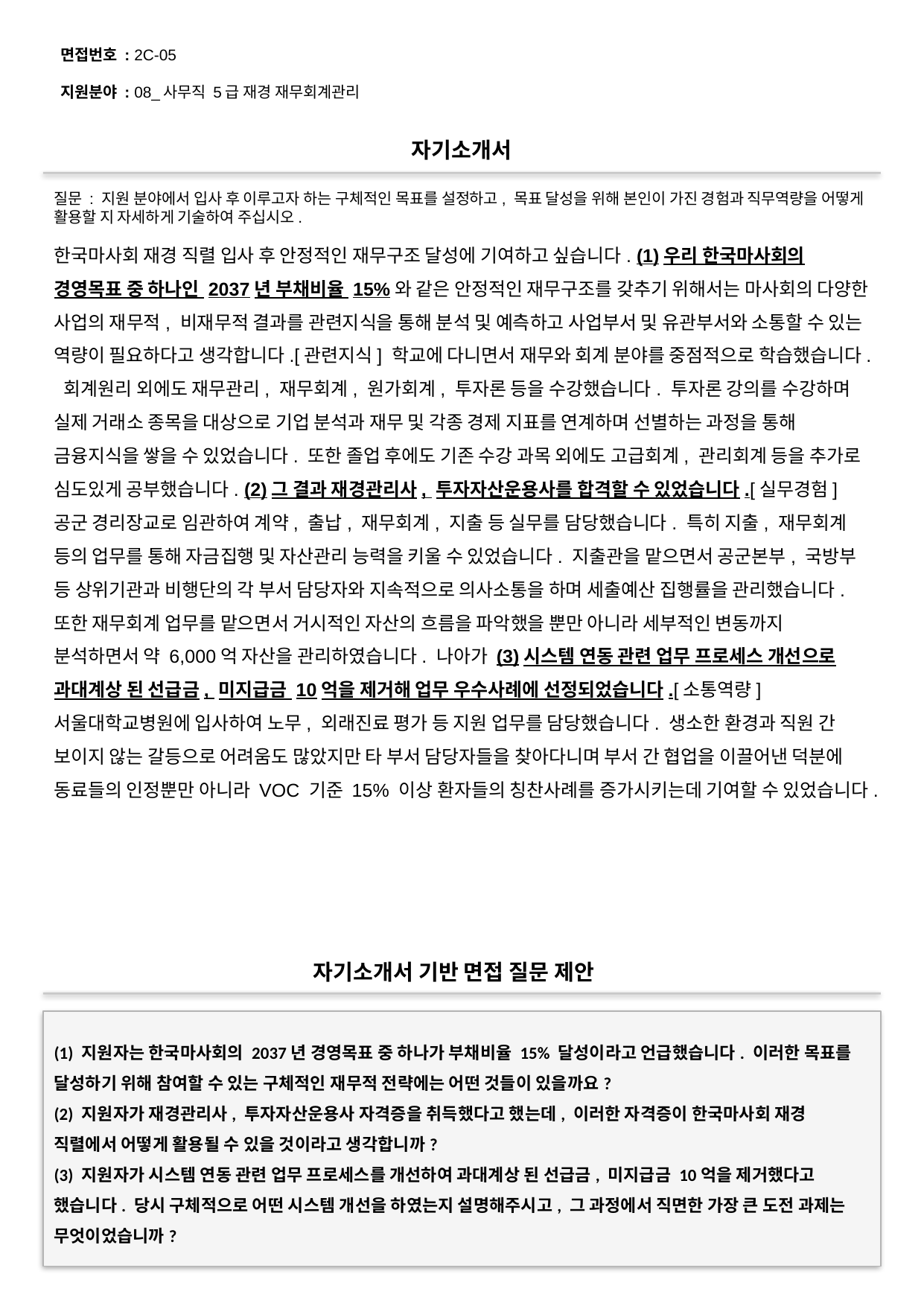

면접번호 : 2C-05

지원분야 : 08_사무직 5급 재경 재무회계관리
#

자기소개서

질문 : 지원 분야에서 입사 후 이루고자 하는 구체적인 목표를 설정하고, 목표 달성을 위해 본인이 가진 경험과 직무역량을 어떻게 활용할 지 자세하게 기술하여 주십시오.

한국마사회 재경 직렬 입사 후 안정적인 재무구조 달성에 기여하고 싶습니다. (1)우리 한국마사회의 경영목표 중 하나인 2037년 부채비율 15%와 같은 안정적인 재무구조를 갖추기 위해서는 마사회의 다양한 사업의 재무적, 비재무적 결과를 관련지식을 통해 분석 및 예측하고 사업부서 및 유관부서와 소통할 수 있는 역량이 필요하다고 생각합니다.[관련지식] 학교에 다니면서 재무와 회계 분야를 중점적으로 학습했습니다. 회계원리 외에도 재무관리, 재무회계, 원가회계, 투자론 등을 수강했습니다. 투자론 강의를 수강하며 실제 거래소 종목을 대상으로 기업 분석과 재무 및 각종 경제 지표를 연계하며 선별하는 과정을 통해 금융지식을 쌓을 수 있었습니다. 또한 졸업 후에도 기존 수강 과목 외에도 고급회계, 관리회계 등을 추가로 심도있게 공부했습니다. (2)그 결과 재경관리사, 투자자산운용사를 합격할 수 있었습니다.[실무경험] 공군 경리장교로 임관하여 계약, 출납, 재무회계, 지출 등 실무를 담당했습니다. 특히 지출, 재무회계 등의 업무를 통해 자금집행 및 자산관리 능력을 키울 수 있었습니다. 지출관을 맡으면서 공군본부, 국방부 등 상위기관과 비행단의 각 부서 담당자와 지속적으로 의사소통을 하며 세출예산 집행률을 관리했습니다. 또한 재무회계 업무를 맡으면서 거시적인 자산의 흐름을 파악했을 뿐만 아니라 세부적인 변동까지 분석하면서 약 6,000억 자산을 관리하였습니다. 나아가 (3)시스템 연동 관련 업무 프로세스 개선으로 과대계상 된 선급금, 미지급금 10억을 제거해 업무 우수사례에 선정되었습니다.[소통역량] 서울대학교병원에 입사하여 노무, 외래진료 평가 등 지원 업무를 담당했습니다. 생소한 환경과 직원 간 보이지 않는 갈등으로 어려움도 많았지만 타 부서 담당자들을 찾아다니며 부서 간 협업을 이끌어낸 덕분에 동료들의 인정뿐만 아니라 VOC 기준 15% 이상 환자들의 칭찬사례를 증가시키는데 기여할 수 있었습니다.

자기소개서 기반 면접 질문 제안

(1) 지원자는 한국마사회의 2037년 경영목표 중 하나가 부채비율 15% 달성이라고 언급했습니다. 이러한 목표를 달성하기 위해 참여할 수 있는 구체적인 재무적 전략에는 어떤 것들이 있을까요?
(2) 지원자가 재경관리사, 투자자산운용사 자격증을 취득했다고 했는데, 이러한 자격증이 한국마사회 재경 직렬에서 어떻게 활용될 수 있을 것이라고 생각합니까?
(3) 지원자가 시스템 연동 관련 업무 프로세스를 개선하여 과대계상 된 선급금, 미지급금 10억을 제거했다고 했습니다. 당시 구체적으로 어떤 시스템 개선을 하였는지 설명해주시고, 그 과정에서 직면한 가장 큰 도전 과제는 무엇이었습니까?